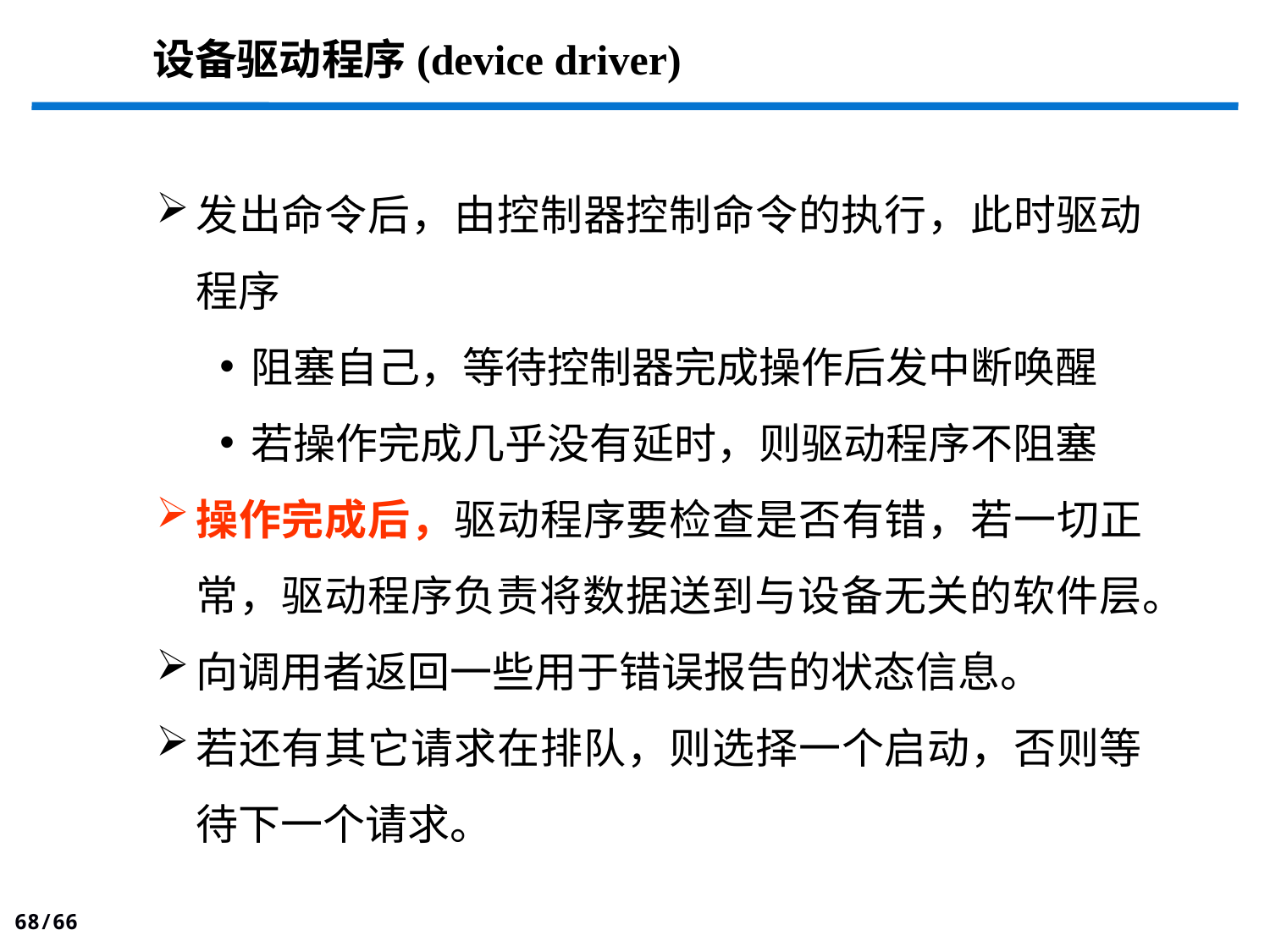

# 设备驱动程序(device driver)
发出命令后，由控制器控制命令的执行，此时驱动程序
阻塞自己，等待控制器完成操作后发中断唤醒
若操作完成几乎没有延时，则驱动程序不阻塞
操作完成后，驱动程序要检查是否有错，若一切正常，驱动程序负责将数据送到与设备无关的软件层。
向调用者返回一些用于错误报告的状态信息。
若还有其它请求在排队，则选择一个启动，否则等待下一个请求。